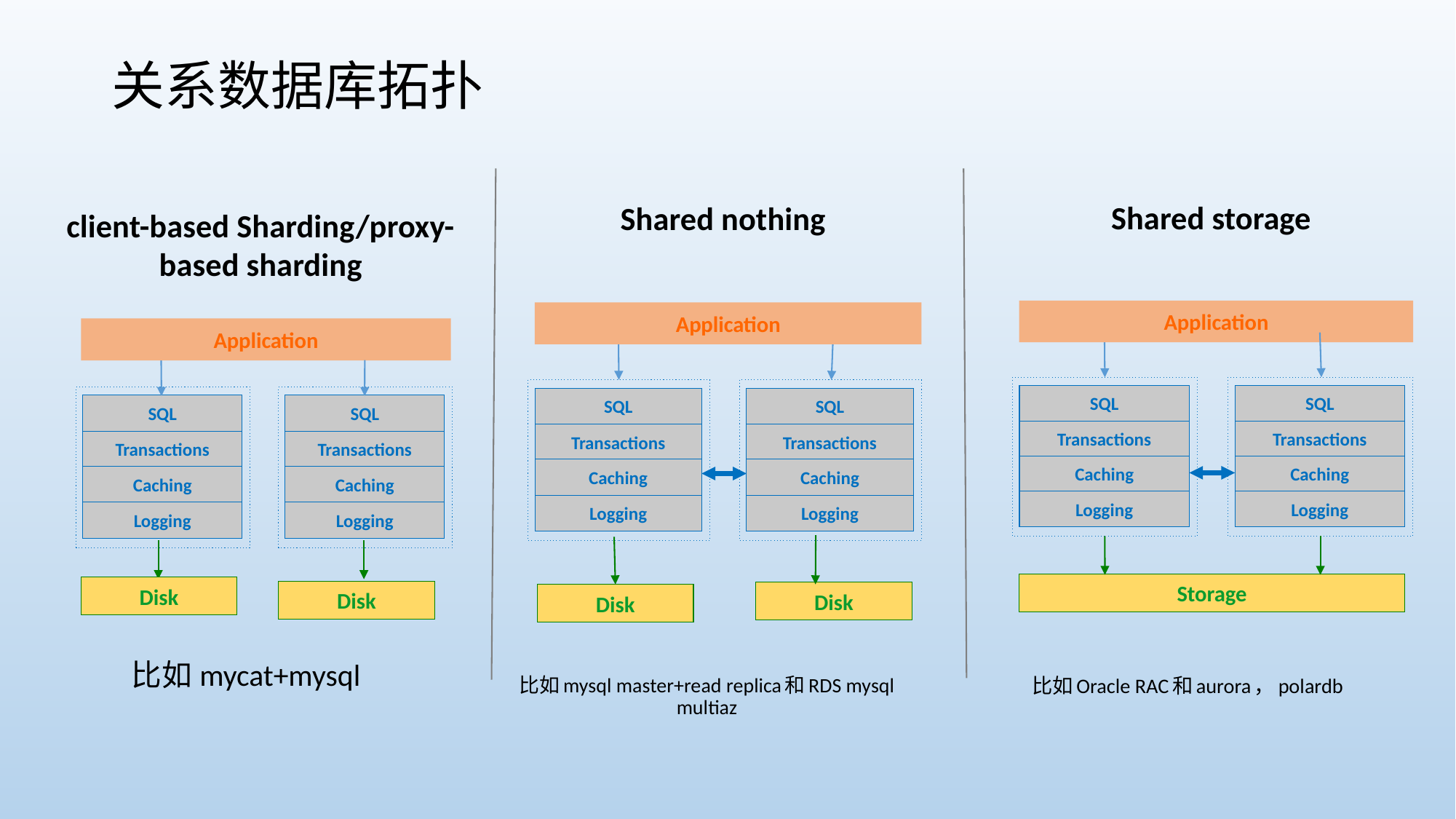

# 关系数据库拓扑
Shared storage

Shared nothing

client-based Sharding/proxy-based sharding

Application
Application
Application

SQL
Transactions
Caching
Logging

SQL
Transactions
Caching
Logging

SQL
Transactions
Caching
Logging

SQL
Transactions
Caching
Logging

SQL
Transactions
Caching
Logging

SQL
Transactions
Caching
Logging
Storage
Disk
Disk
Disk
Disk
比如mycat+mysql
比如mysql master+read replica和RDS mysql multiaz
比如Oracle RAC和aurora，polardb